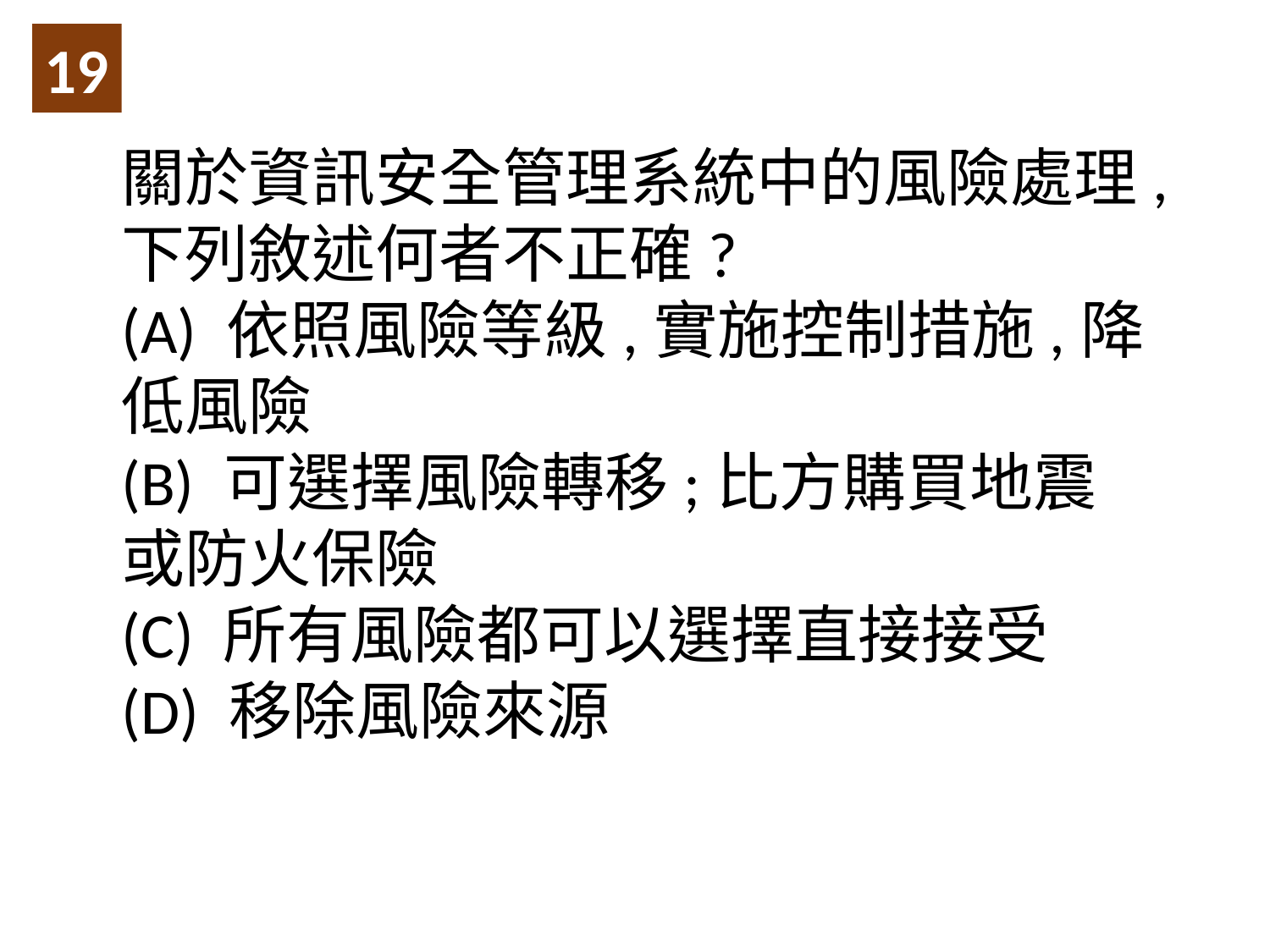

19
關於資訊安全管理系統中的風險處理,下列敘述何者不正確?
(A) 依照風險等級,實施控制措施,降低風險
(B) 可選擇風險轉移;比方購買地震或防火保險
(C) 所有風險都可以選擇直接接受
(D) 移除風險來源